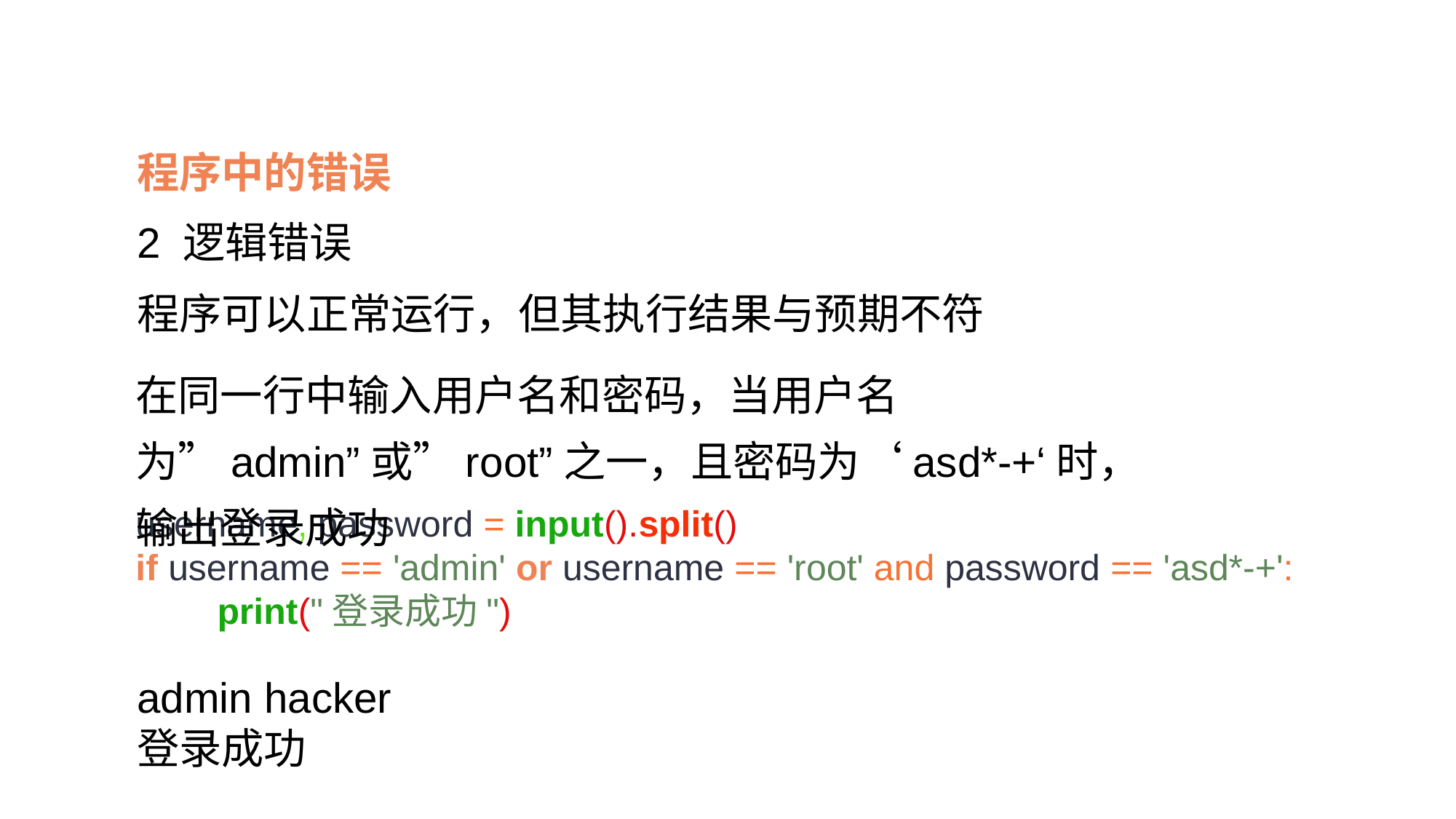

程序中的错误
2 逻辑错误
程序可以正常运行，但其执行结果与预期不符
在同一行中输入用户名和密码，当用户名为”admin”或”root”之一，且密码为‘asd*-+‘时，输出登录成功
username, password = input().split()
if username == 'admin' or username == 'root' and password == 'asd*-+':
        print("登录成功")
admin hacker
登录成功